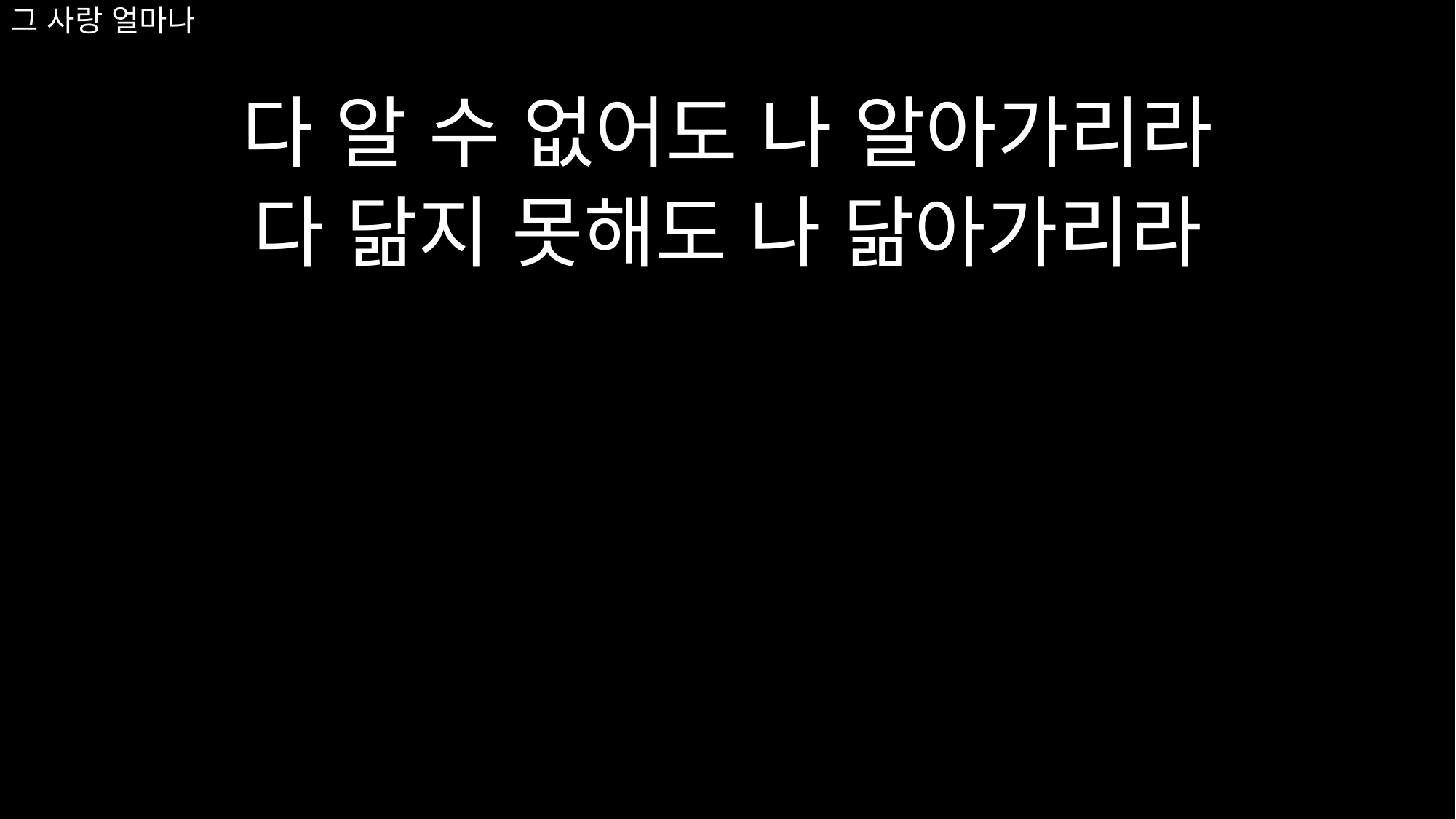

# 그 사랑 얼마나
다 알 수 없어도 나 알아가리라
다 닮지 못해도 나 닮아가리라